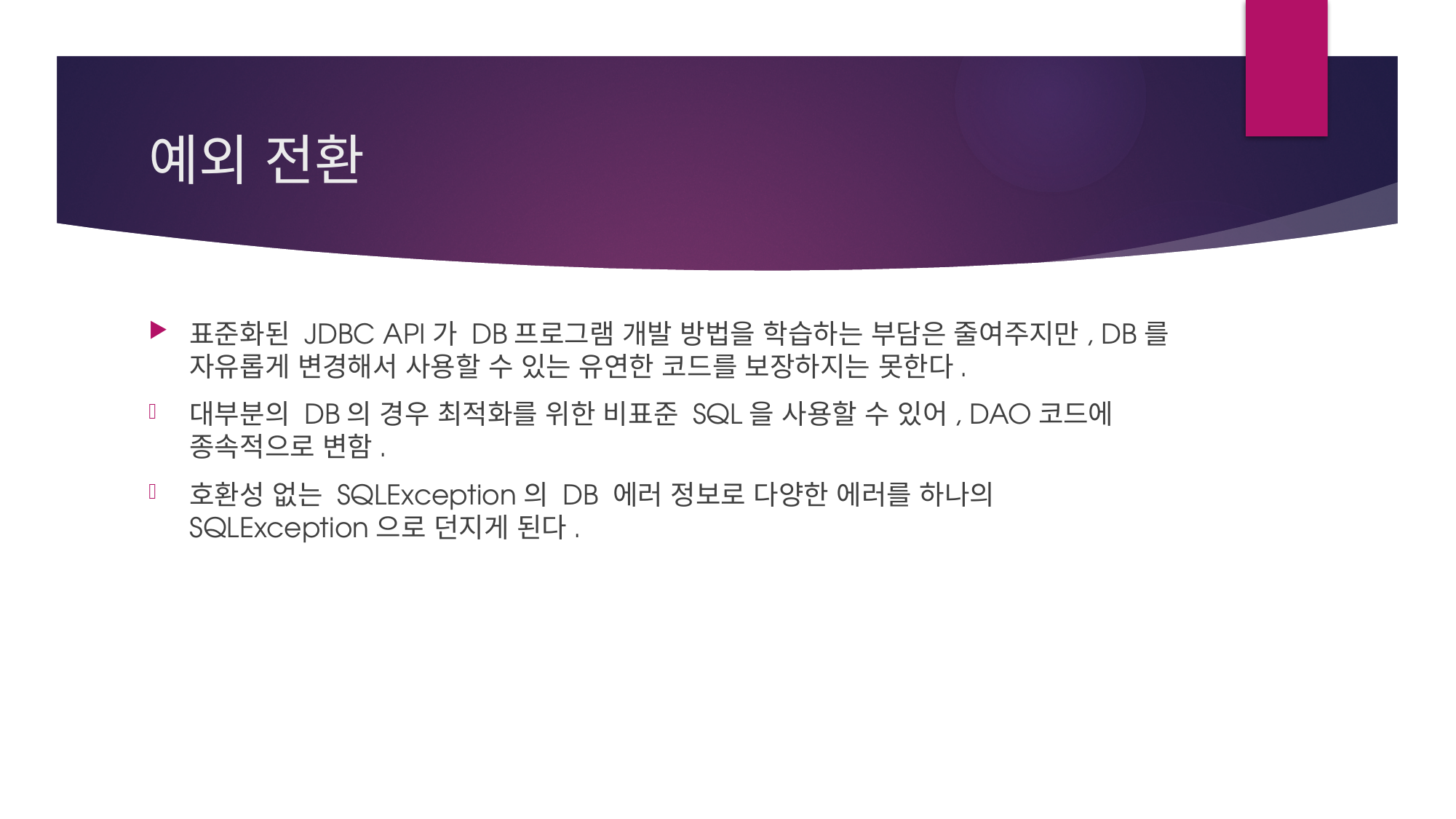

# 예외 전환
표준화된 JDBC API가 DB프로그램 개발 방법을 학습하는 부담은 줄여주지만, DB를 자유롭게 변경해서 사용할 수 있는 유연한 코드를 보장하지는 못한다.
대부분의 DB의 경우 최적화를 위한 비표준 SQL을 사용할 수 있어, DAO코드에 종속적으로 변함.
호환성 없는 SQLException의 DB 에러 정보로 다양한 에러를 하나의 SQLException으로 던지게 된다.